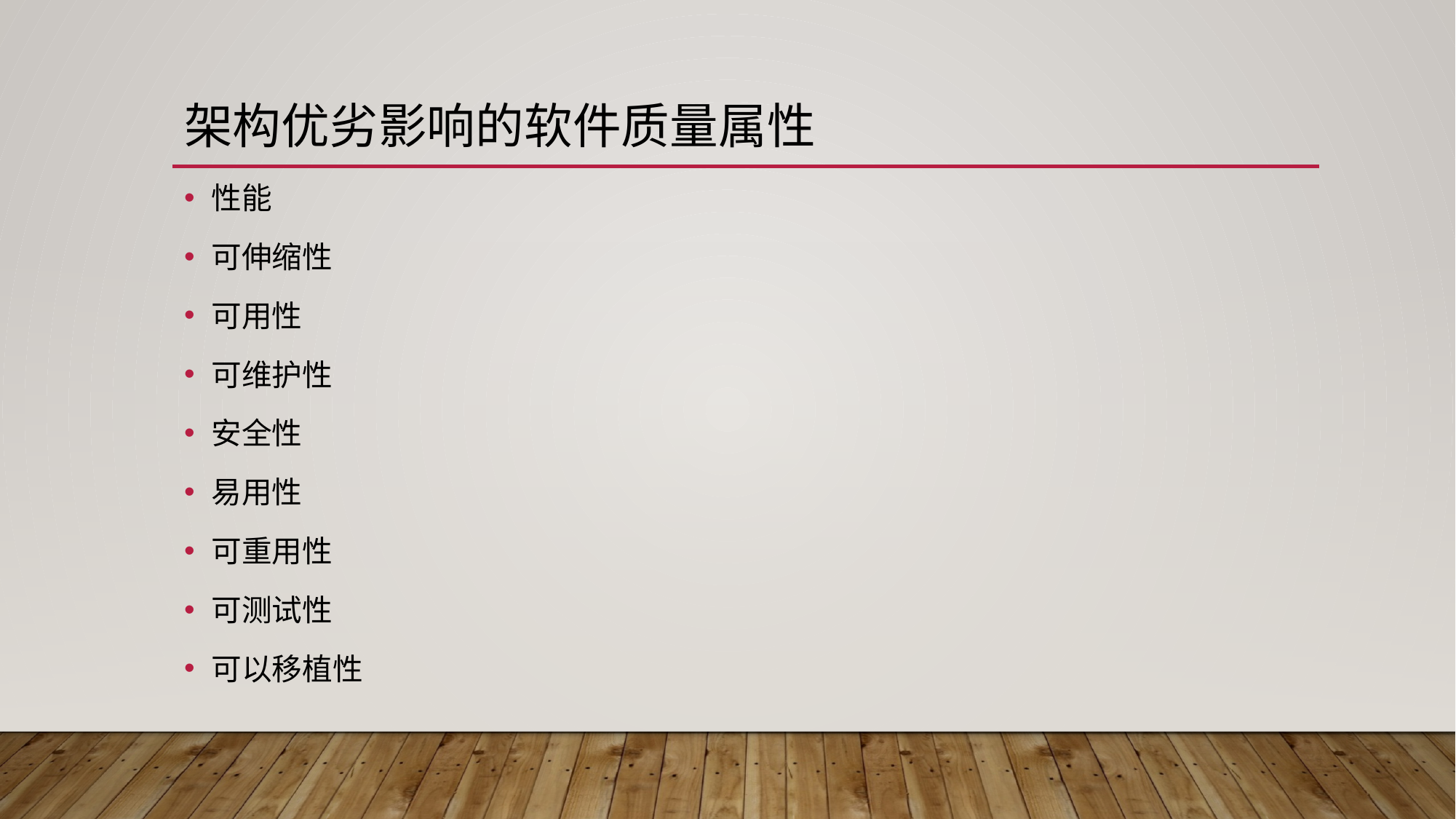

# 架构优劣影响的软件质量属性
性能
可伸缩性
可用性
可维护性
安全性
易用性
可重用性
可测试性
可以移植性